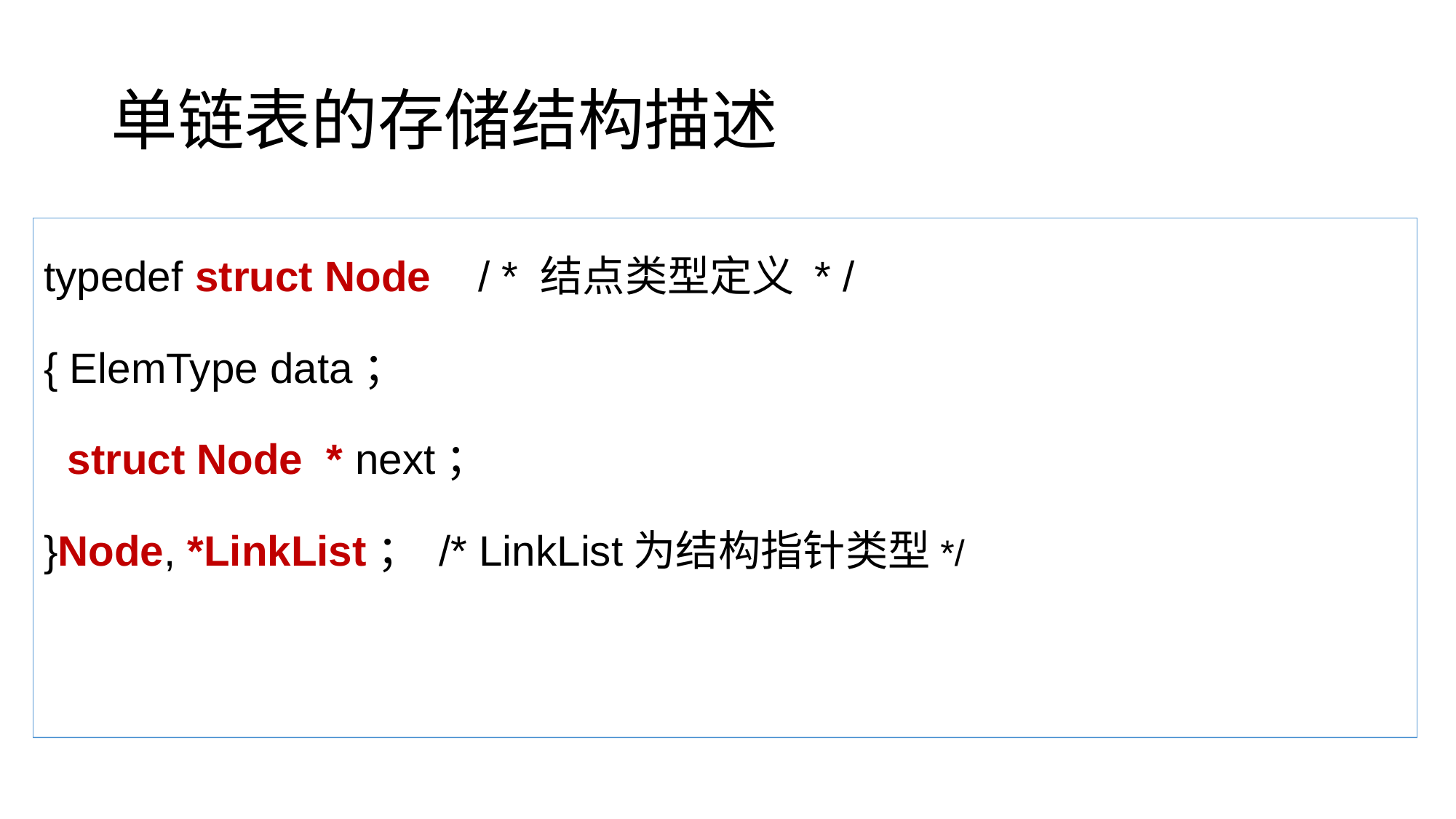

# 单链表的存储结构描述
typedef struct Node    / * 结点类型定义 * /
{ ElemType data；
  struct Node  * next；
}Node, *LinkList； /* LinkList为结构指针类型*/

27